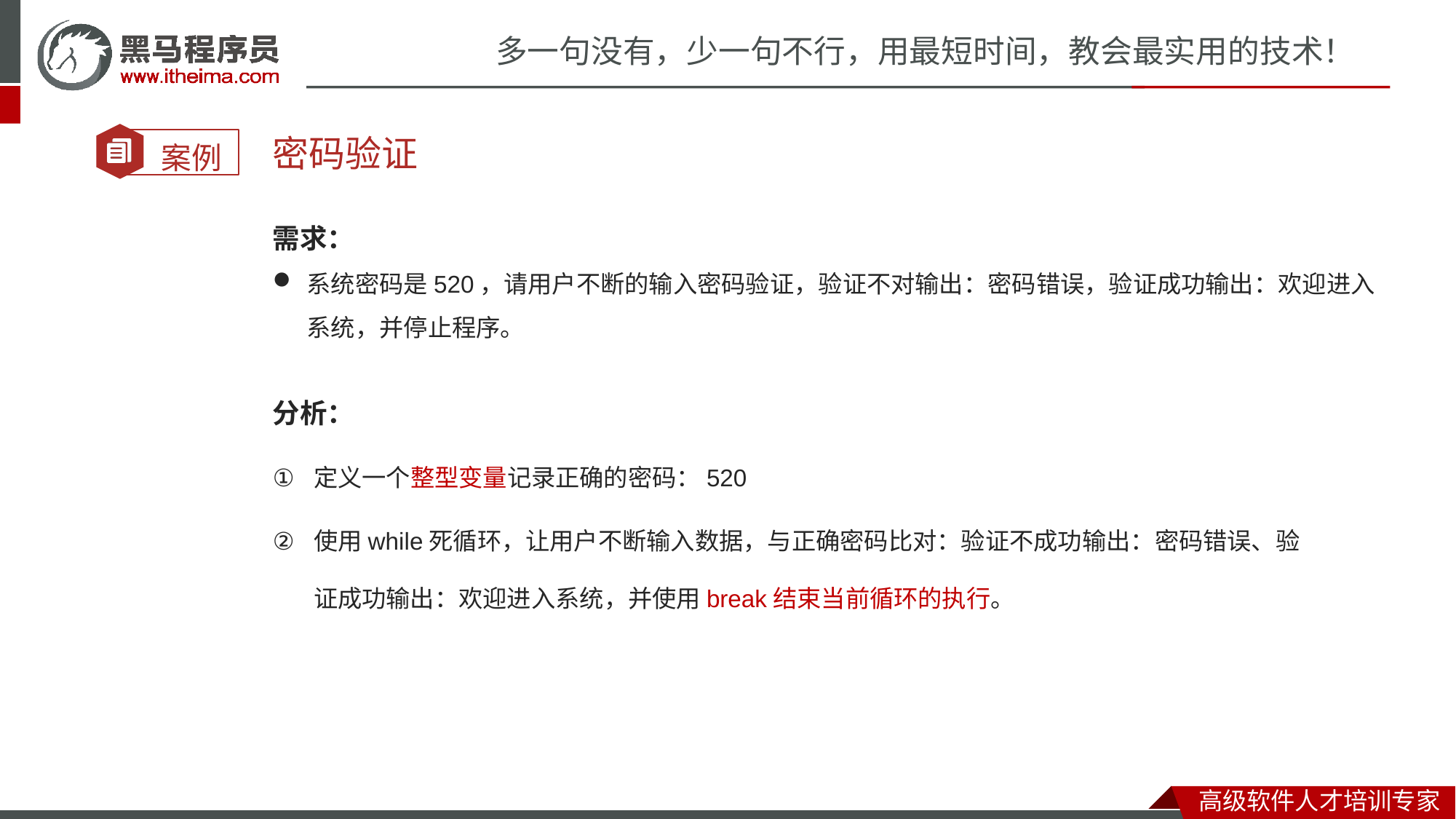

密码验证
需求：
系统密码是520，请用户不断的输入密码验证，验证不对输出：密码错误，验证成功输出：欢迎进入系统，并停止程序。
分析：
定义一个整型变量记录正确的密码：520
使用while死循环，让用户不断输入数据，与正确密码比对：验证不成功输出：密码错误、验证成功输出：欢迎进入系统，并使用break结束当前循环的执行。